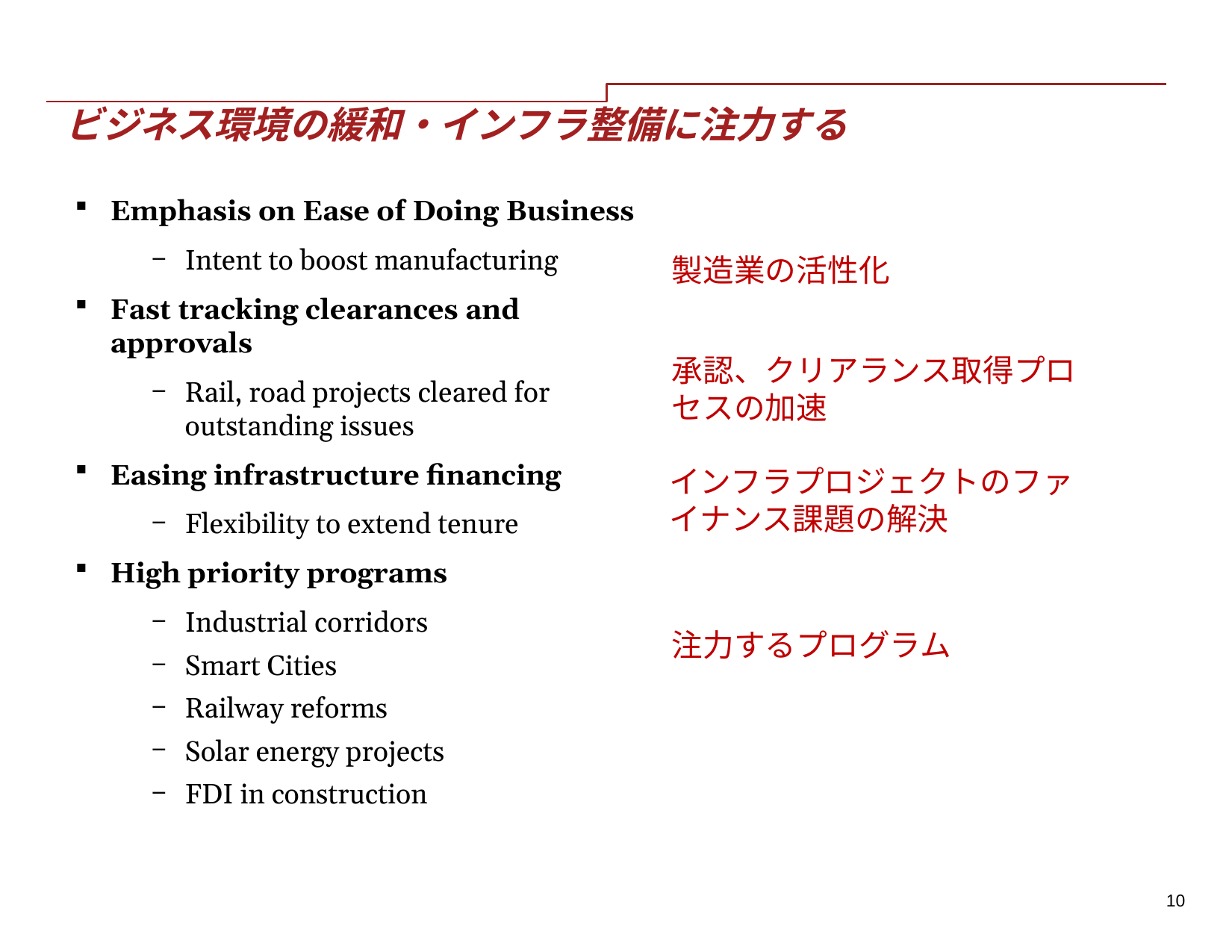

–
# ビジネス環境の緩和・インフラ整備に注力する
Emphasis on Ease of Doing Business
Intent to boost manufacturing
Fast tracking clearances and approvals
Rail, road projects cleared for outstanding issues
Easing infrastructure financing
Flexibility to extend tenure
High priority programs
Industrial corridors
Smart Cities
Railway reforms
Solar energy projects
FDI in construction
製造業の活性化
承認、クリアランス取得プロセスの加速
インフラプロジェクトのファイナンス課題の解決
注力するプログラム
10